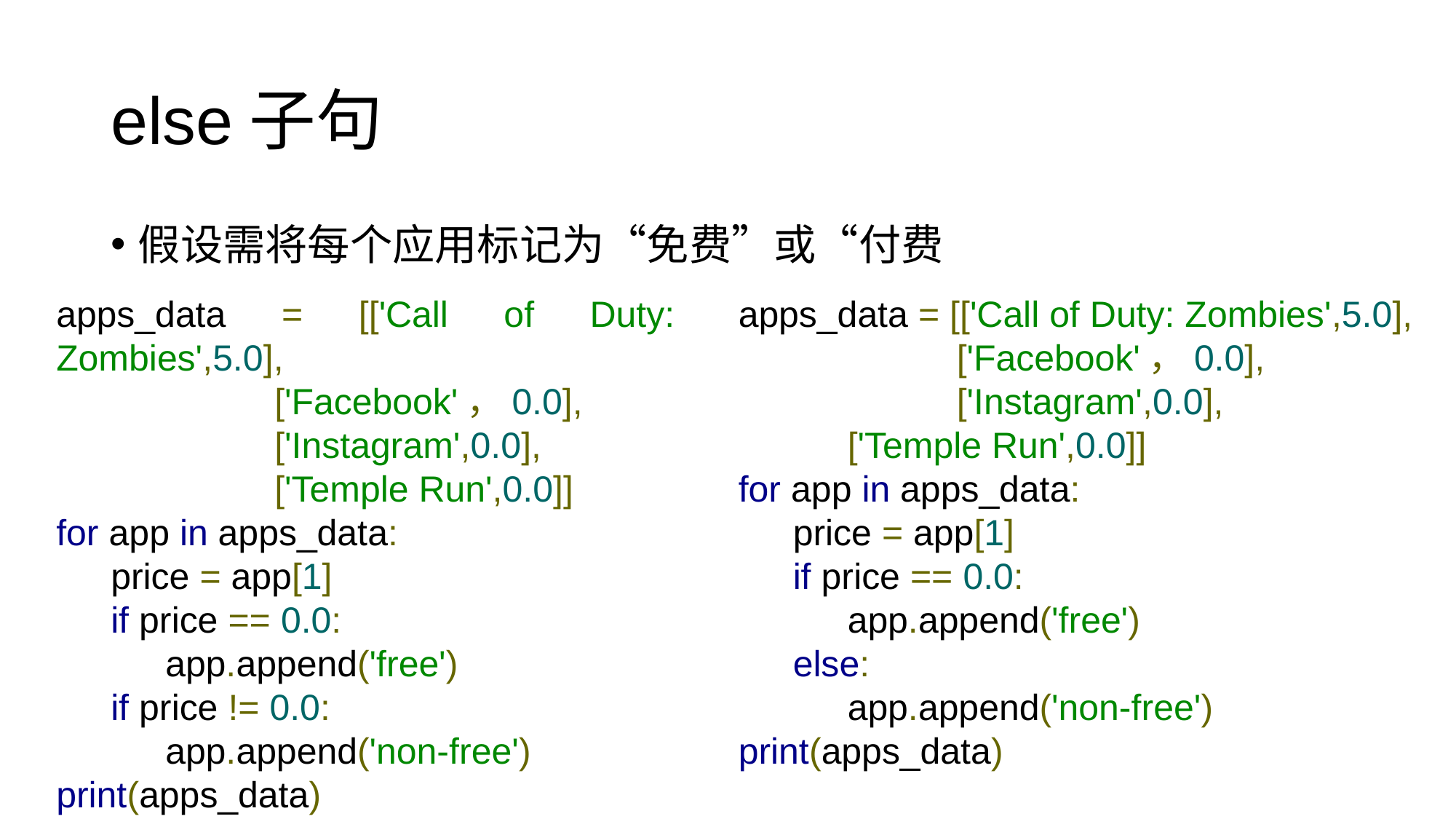

# else子句
假设需将每个应用标记为“免费”或“付费
apps_data = [['Call of Duty: Zombies',5.0],
		['Facebook'，0.0],
		['Instagram',0.0],
		['Temple Run',0.0]]
for app in apps_data:
price = app[1]
if price == 0.0:
app.append('free')
if price != 0.0:
app.append('non-free')
print(apps_data)
apps_data = [['Call of Duty: Zombies',5.0],
		['Facebook'，0.0],
		['Instagram',0.0],
	['Temple Run',0.0]]
for app in apps_data:
price = app[1]
if price == 0.0:
app.append('free')
else:
app.append('non-free')
print(apps_data)